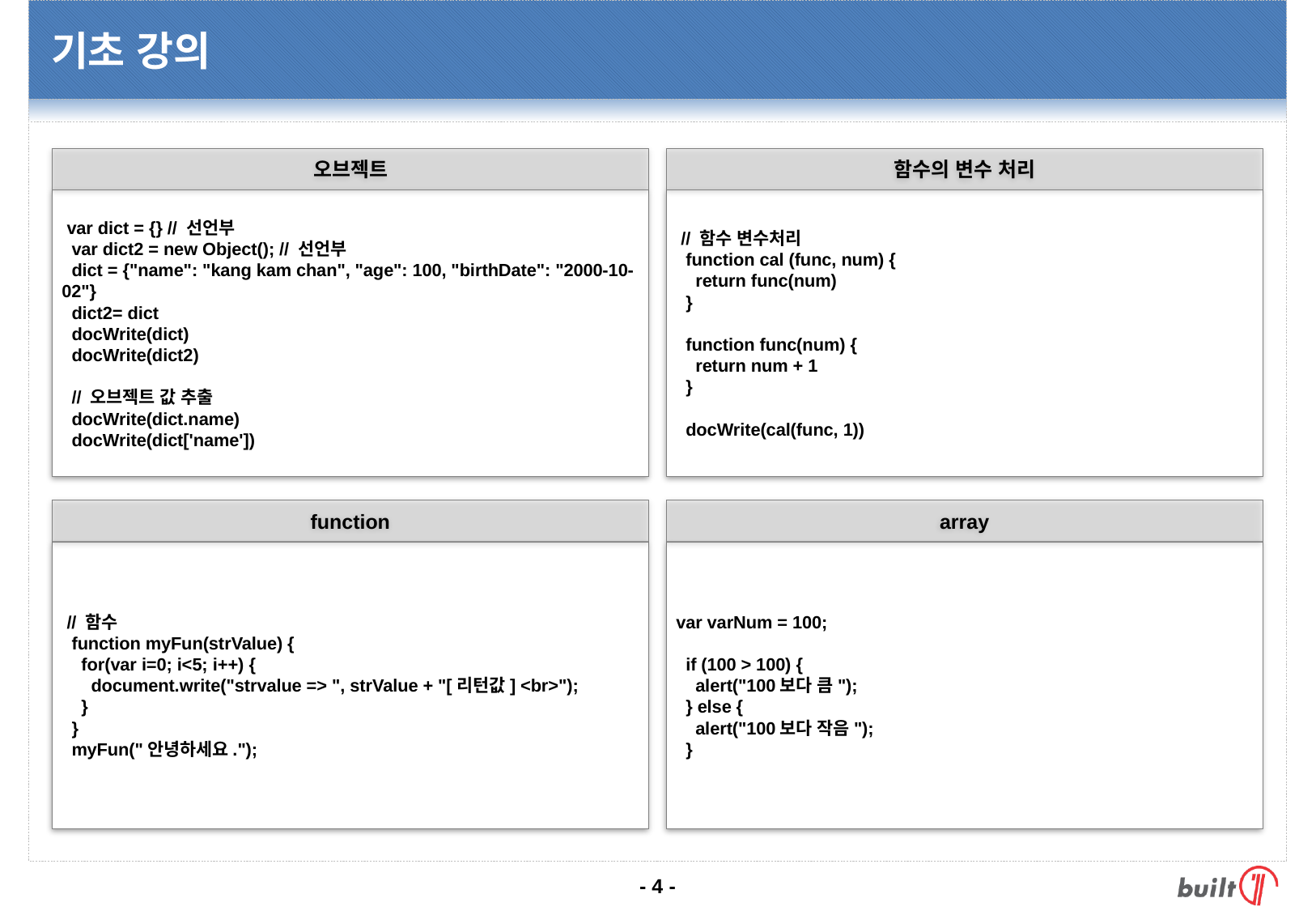

# 기초 강의
오브젝트
 var dict = {} // 선언부
  var dict2 = new Object(); // 선언부
  dict = {"name": "kang kam chan", "age": 100, "birthDate": "2000-10-02"}
  dict2= dict
  docWrite(dict)
  docWrite(dict2)

  // 오브젝트 값 추출
  docWrite(dict.name)
  docWrite(dict['name'])
함수의 변수 처리
 // 함수 변수처리
  function cal (func, num) {
    return func(num)
  }

  function func(num) {
    return num + 1
  }

  docWrite(cal(func, 1))

function
 // 함수
  function myFun(strValue) {
    for(var i=0; i<5; i++) {
      document.write("strvalue => ", strValue + "[리턴값] <br>");
    }
  }
  myFun("안녕하세요.");
array
var varNum = 100;

  if (100 > 100) {
    alert("100보다 큼");
  } else {
    alert("100보다 작음");
  }